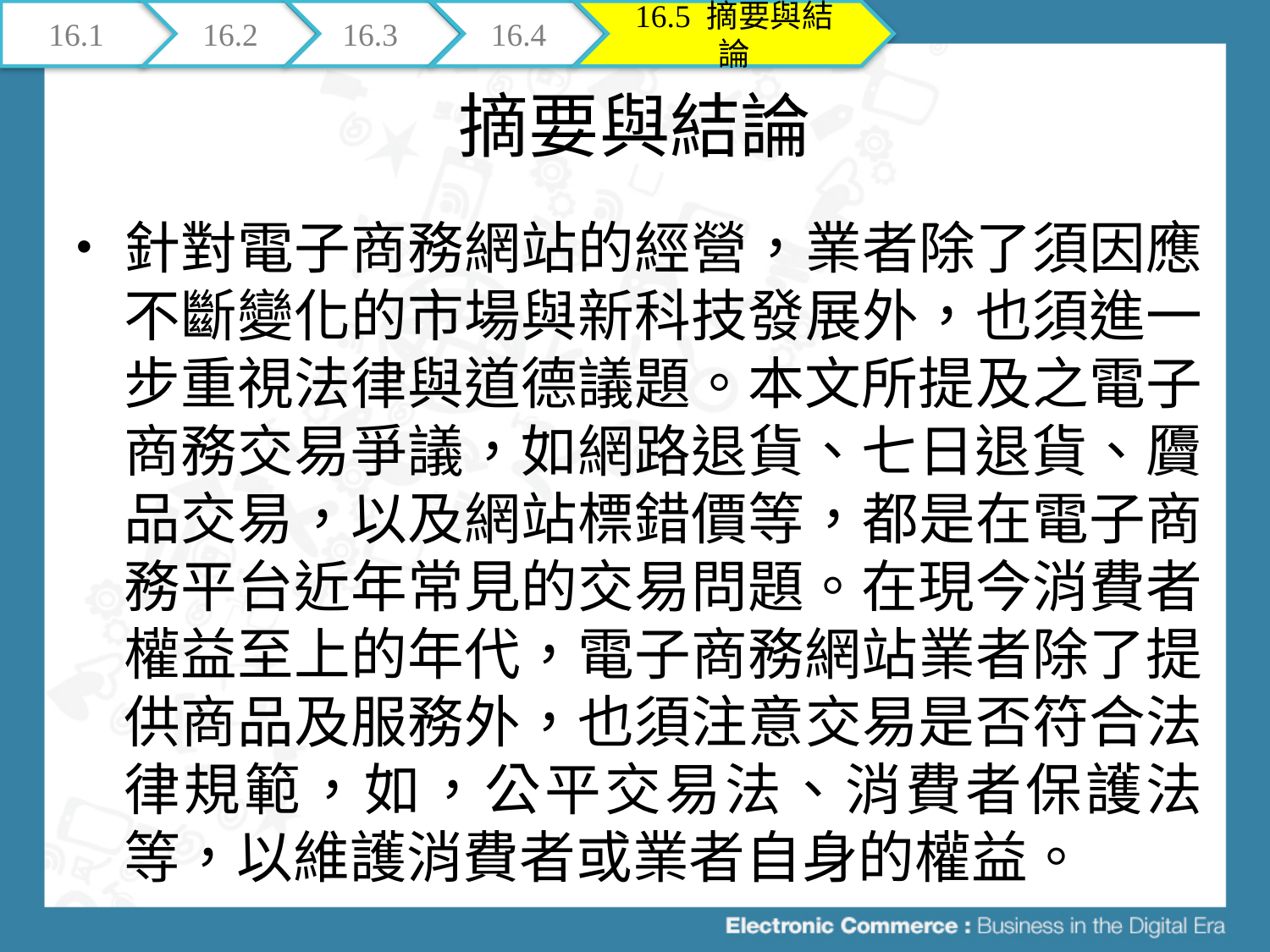

16.1
16.2
16.3
16.4
16.5 摘要與結論
# 摘要與結論
針對電子商務網站的經營，業者除了須因應不斷變化的市場與新科技發展外，也須進一步重視法律與道德議題。本文所提及之電子商務交易爭議，如網路退貨、七日退貨、贗品交易，以及網站標錯價等，都是在電子商務平台近年常見的交易問題。在現今消費者權益至上的年代，電子商務網站業者除了提供商品及服務外，也須注意交易是否符合法律規範，如，公平交易法、消費者保護法等，以維護消費者或業者自身的權益。